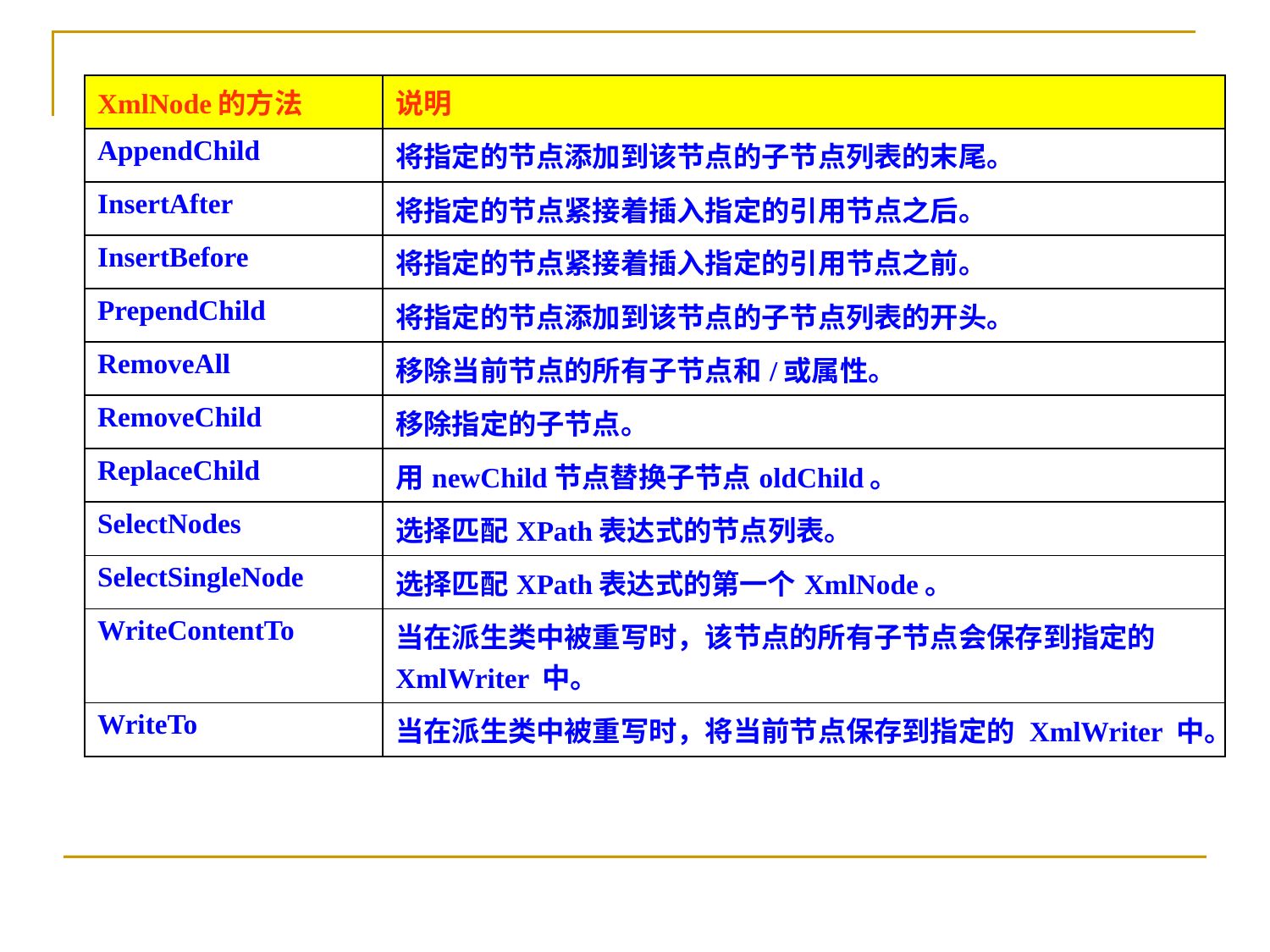

| XmlNode的方法 | 说明 |
| --- | --- |
| AppendChild | 将指定的节点添加到该节点的子节点列表的末尾。 |
| InsertAfter | 将指定的节点紧接着插入指定的引用节点之后。 |
| InsertBefore | 将指定的节点紧接着插入指定的引用节点之前。 |
| PrependChild | 将指定的节点添加到该节点的子节点列表的开头。 |
| RemoveAll | 移除当前节点的所有子节点和/或属性。 |
| RemoveChild | 移除指定的子节点。 |
| ReplaceChild | 用newChild节点替换子节点oldChild。 |
| SelectNodes | 选择匹配XPath表达式的节点列表。 |
| SelectSingleNode | 选择匹配XPath表达式的第一个XmlNode。 |
| WriteContentTo | 当在派生类中被重写时，该节点的所有子节点会保存到指定的 XmlWriter 中。 |
| WriteTo | 当在派生类中被重写时，将当前节点保存到指定的 XmlWriter 中。 |